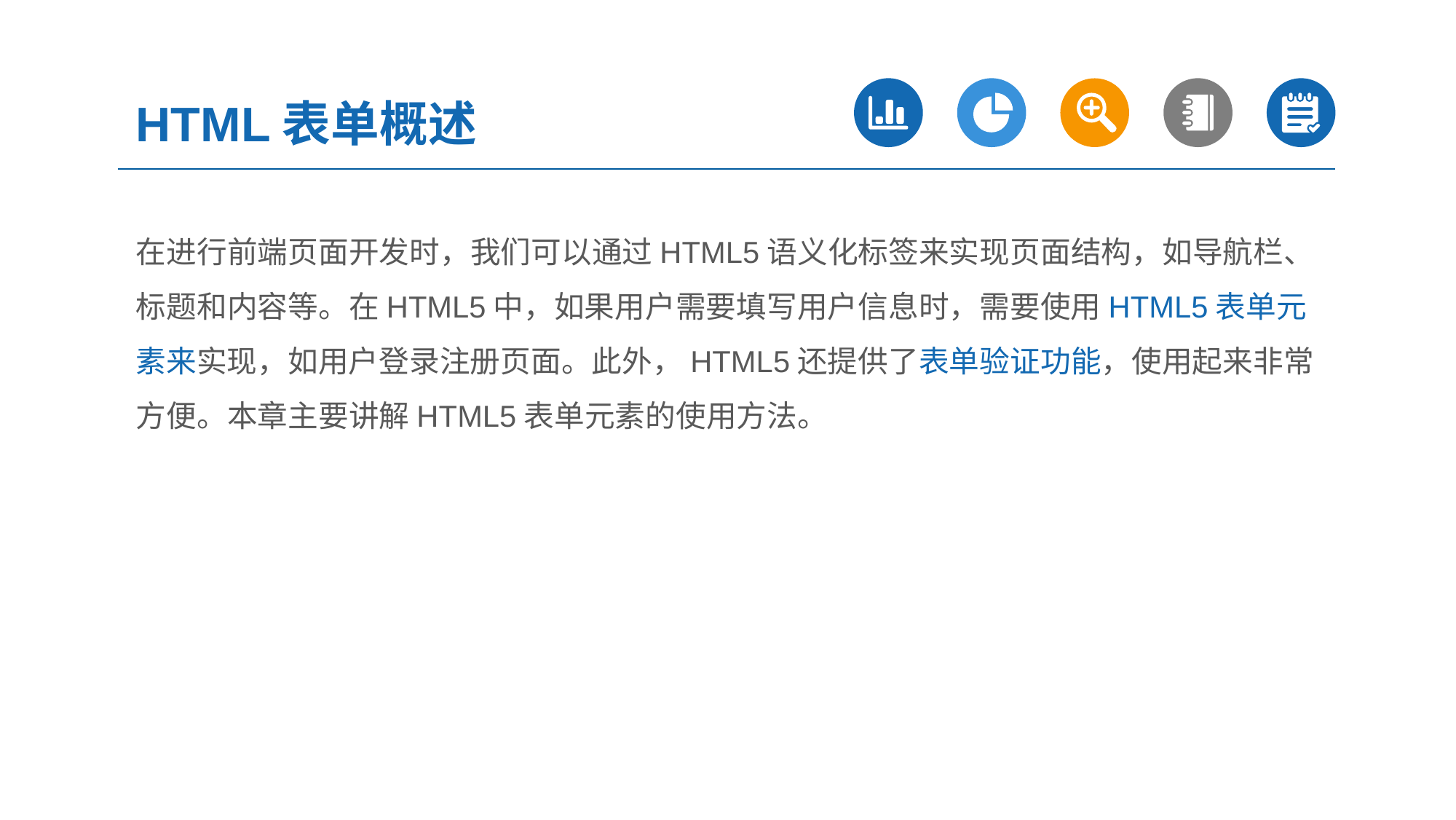

HTML表单概述
在进行前端页面开发时，我们可以通过HTML5语义化标签来实现页面结构，如导航栏、标题和内容等。在HTML5中，如果用户需要填写用户信息时，需要使用HTML5表单元素来实现，如用户登录注册页面。此外，HTML5还提供了表单验证功能，使用起来非常方便。本章主要讲解HTML5表单元素的使用方法。